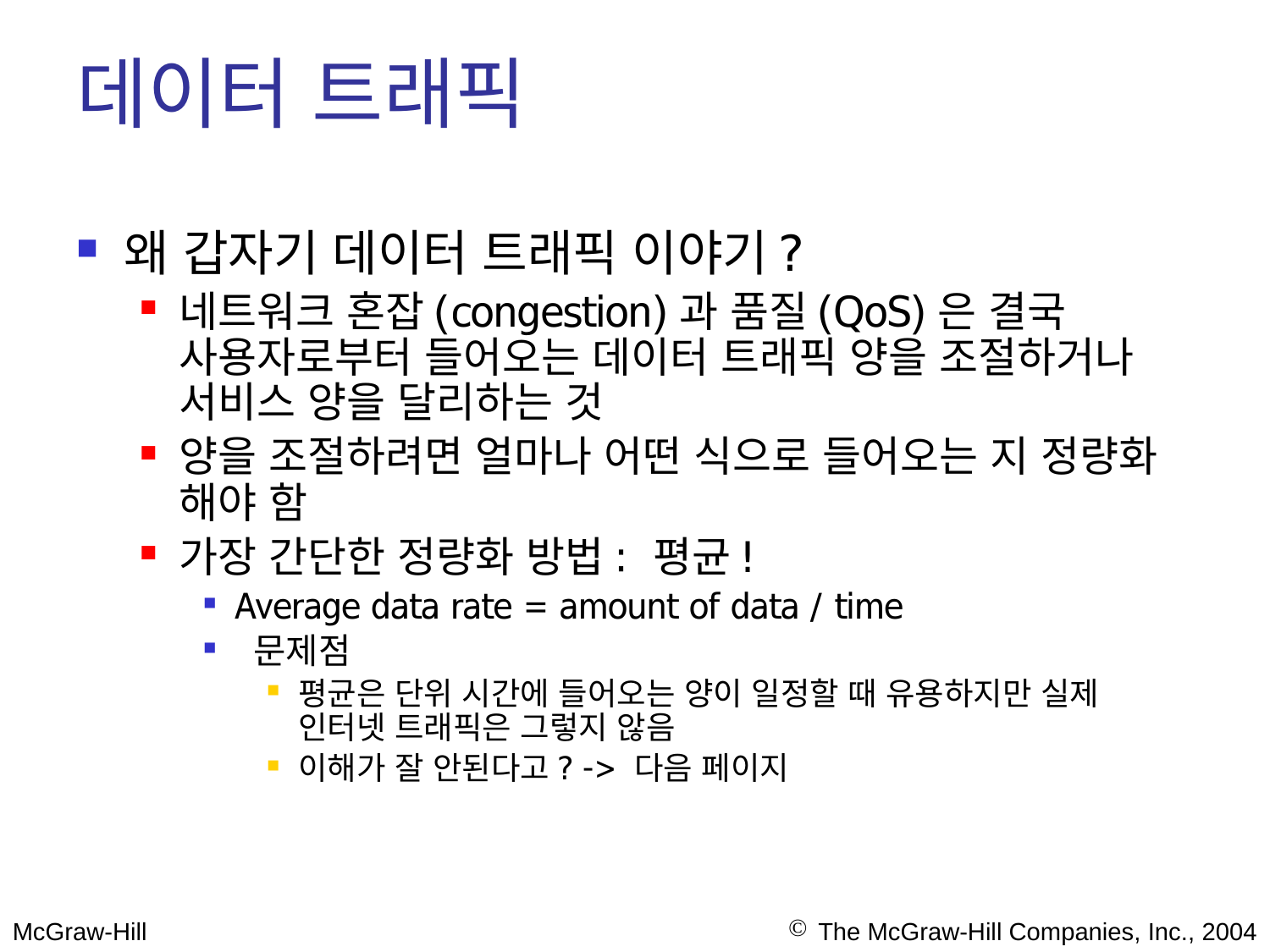

# 데이터 트래픽
왜 갑자기 데이터 트래픽 이야기?
네트워크 혼잡(congestion)과 품질(QoS)은 결국 사용자로부터 들어오는 데이터 트래픽 양을 조절하거나 서비스 양을 달리하는 것
양을 조절하려면 얼마나 어떤 식으로 들어오는 지 정량화 해야 함
가장 간단한 정량화 방법: 평균!
Average data rate = amount of data / time
 문제점
평균은 단위 시간에 들어오는 양이 일정할 때 유용하지만 실제 인터넷 트래픽은 그렇지 않음
이해가 잘 안된다고? -> 다음 페이지